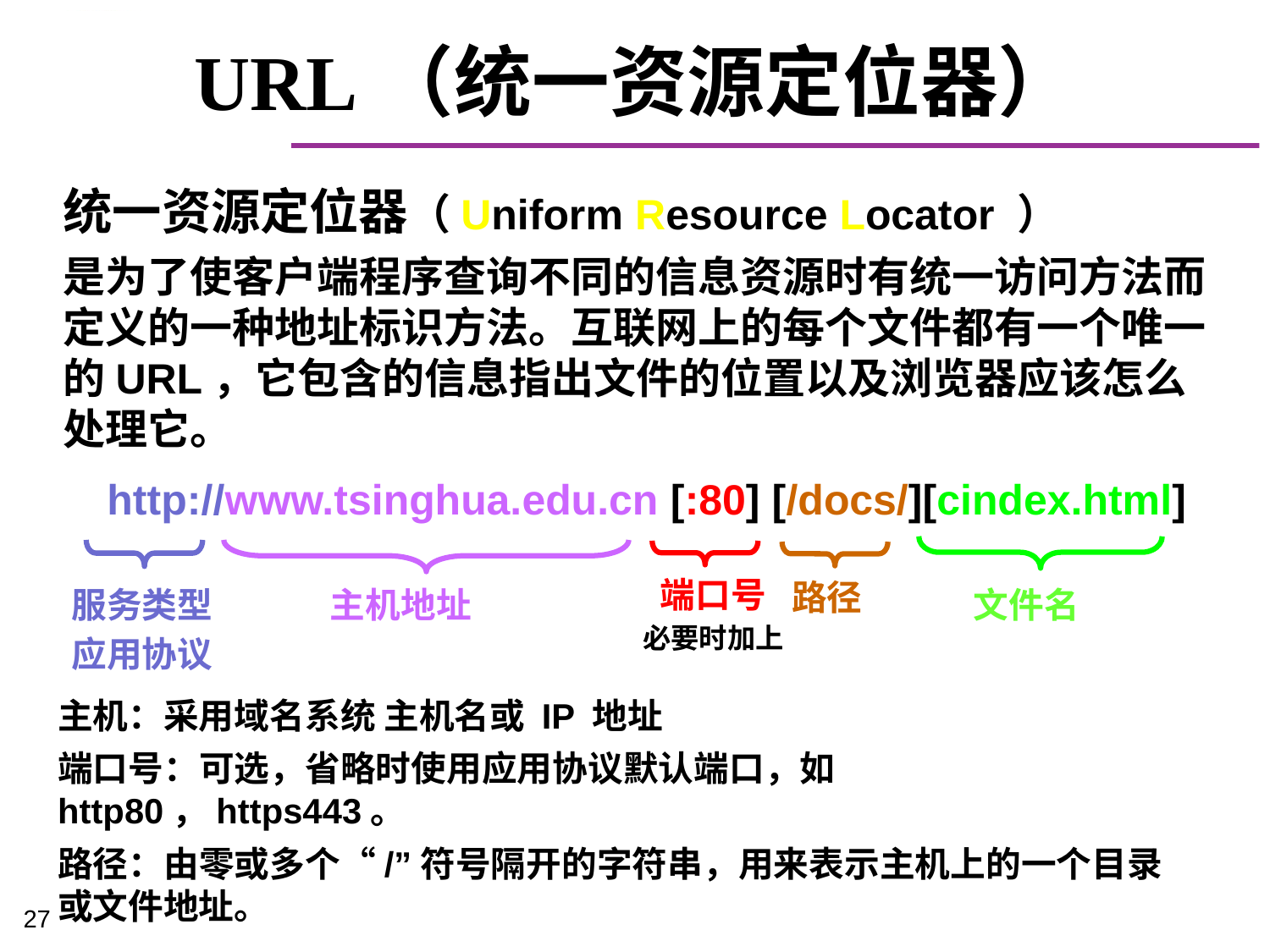

# URL（统一资源定位器）
统一资源定位器（Uniform Resource Locator ）
是为了使客户端程序查询不同的信息资源时有统一访问方法而定义的一种地址标识方法。互联网上的每个文件都有一个唯一的URL，它包含的信息指出文件的位置以及浏览器应该怎么处理它。
http://www.tsinghua.edu.cn [:80] [/docs/][cindex.html]

文件名

服务类型
应用协议

主机地址

端口号
必要时加上

路径
主机：采用域名系统 主机名或 IP 地址
端口号：可选，省略时使用应用协议默认端口，如http80，https443。
路径：由零或多个“/”符号隔开的字符串，用来表示主机上的一个目录或文件地址。
27